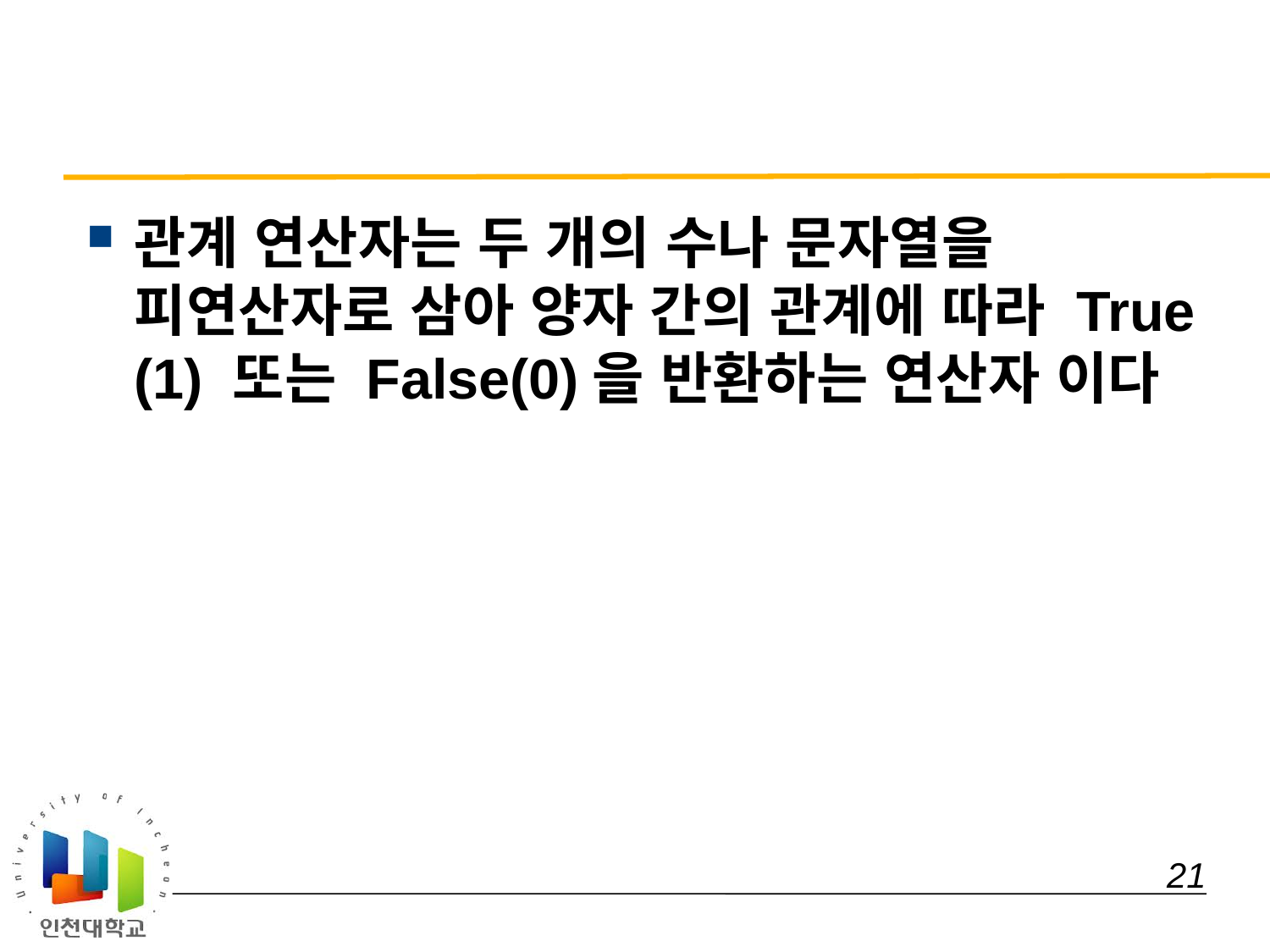

#
관계 연산자는 두 개의 수나 문자열을 피연산자로 삼아 양자 간의 관계에 따라 True (1) 또는 False(0)을 반환하는 연산자 이다

 21